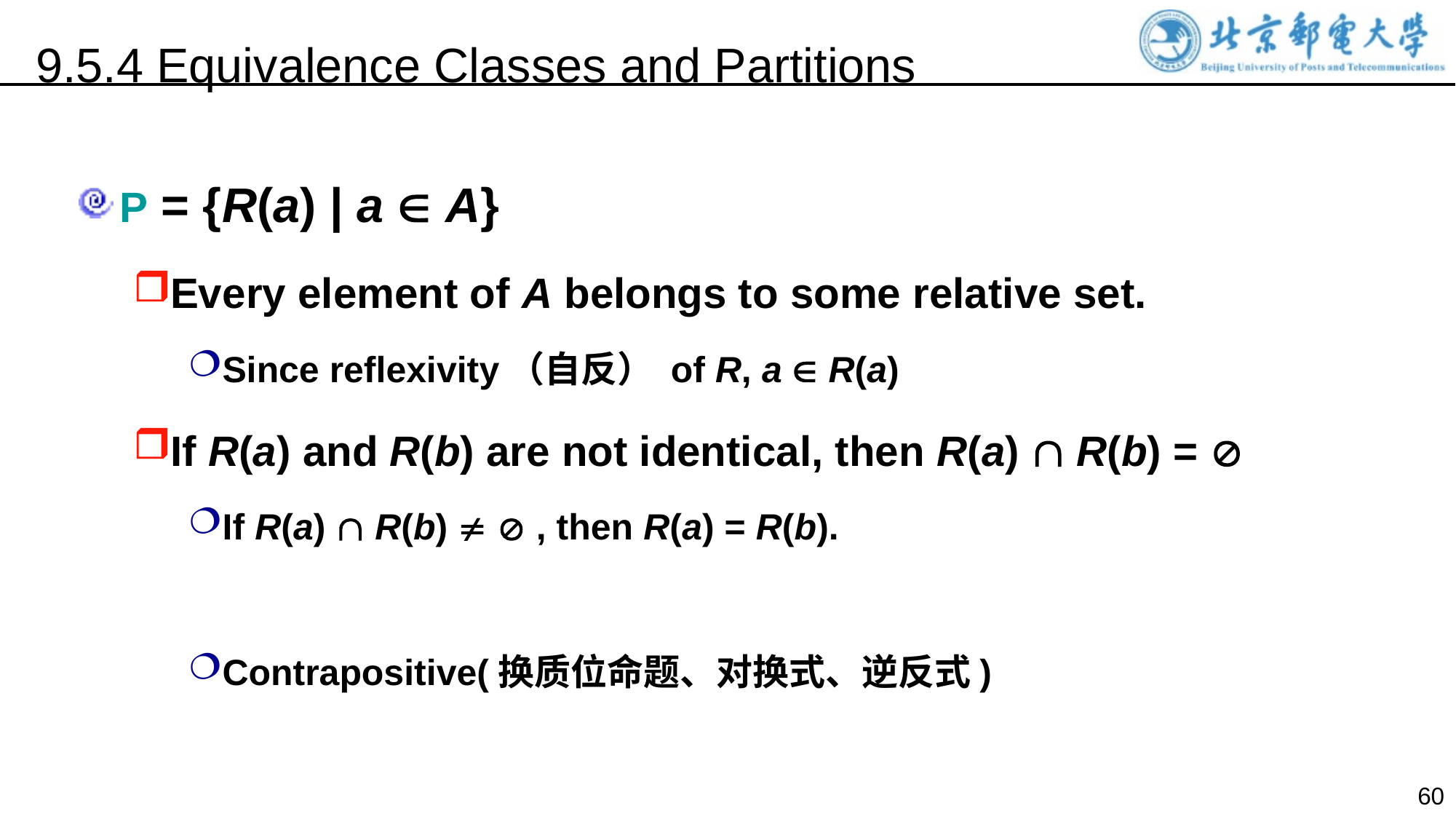

9.5.4 Equivalence Classes and Partitions
P = {R(a) | a ∈ A}
Every element of A belongs to some relative set.
Since reflexivity（自反） of R, a ∈ R(a)
If R(a) and R(b) are not identical, then R(a) ∩ R(b) = ∅
If R(a) ∩ R(b) ≠ ∅ , then R(a) = R(b).

Contrapositive(换质位命题、对换式、逆反式)